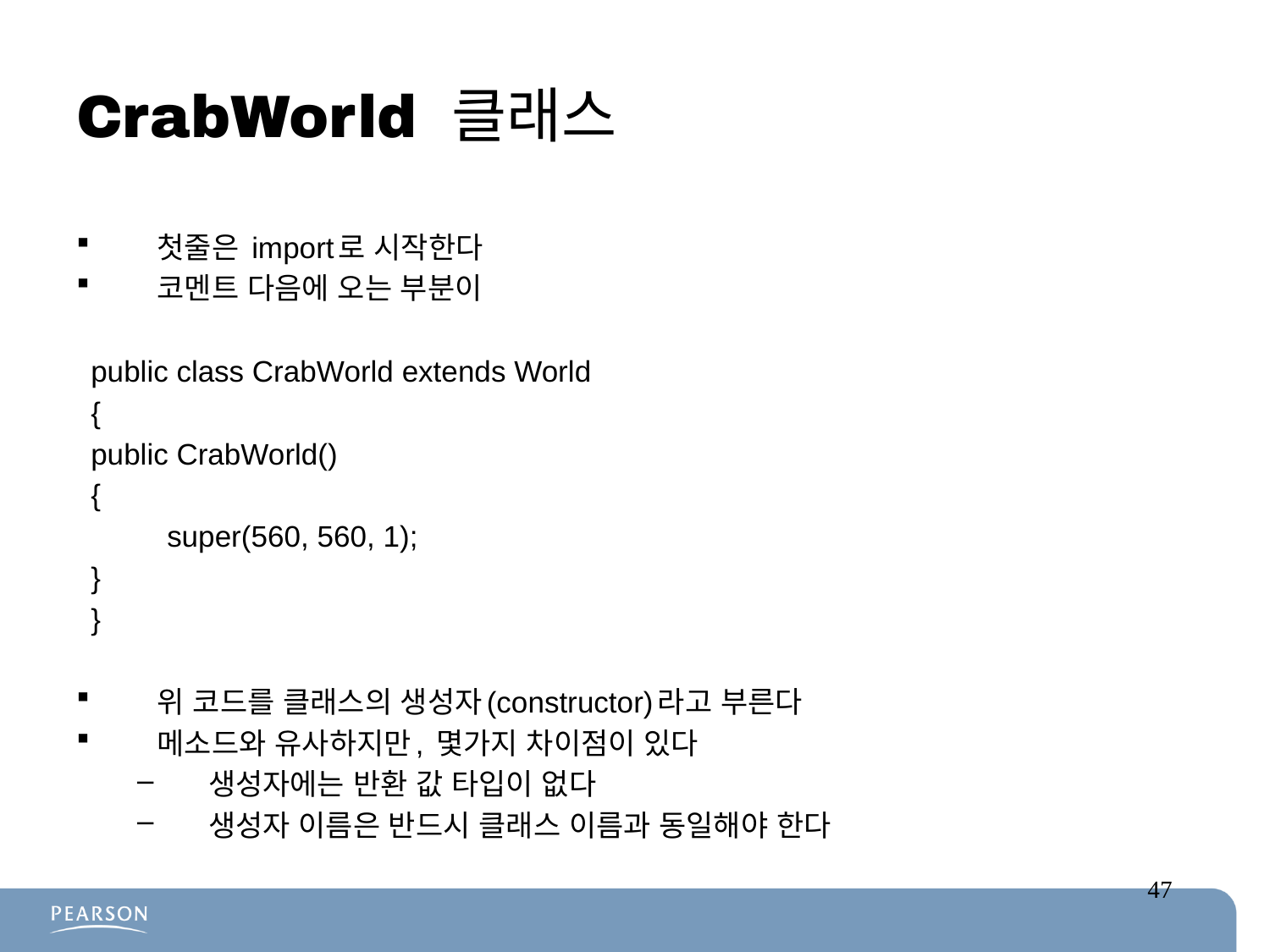

# CrabWorld 클래스
첫줄은 import로 시작한다
코멘트 다음에 오는 부분이

public class CrabWorld extends World
{
	public CrabWorld()
	{
   	super(560, 560, 1);
	}
}

위 코드를 클래스의 생성자(constructor)라고 부른다
메소드와 유사하지만, 몇가지 차이점이 있다
생성자에는 반환 값 타입이 없다
생성자 이름은 반드시 클래스 이름과 동일해야 한다
47